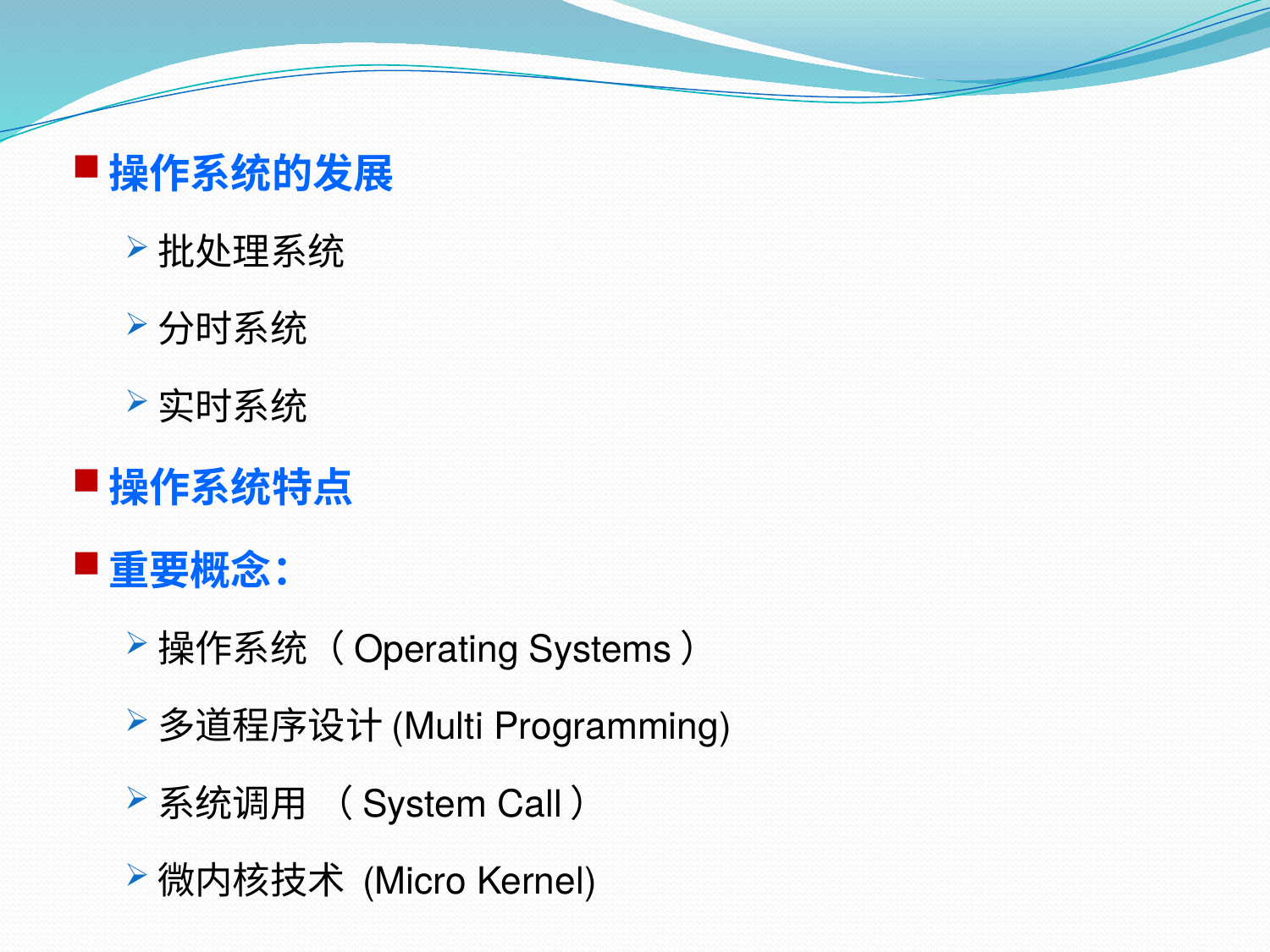

操作系统的发展
批处理系统
分时系统
实时系统
操作系统特点
重要概念：
操作系统（Operating Systems）
多道程序设计(Multi Programming)
系统调用 （System Call）
微内核技术 (Micro Kernel)